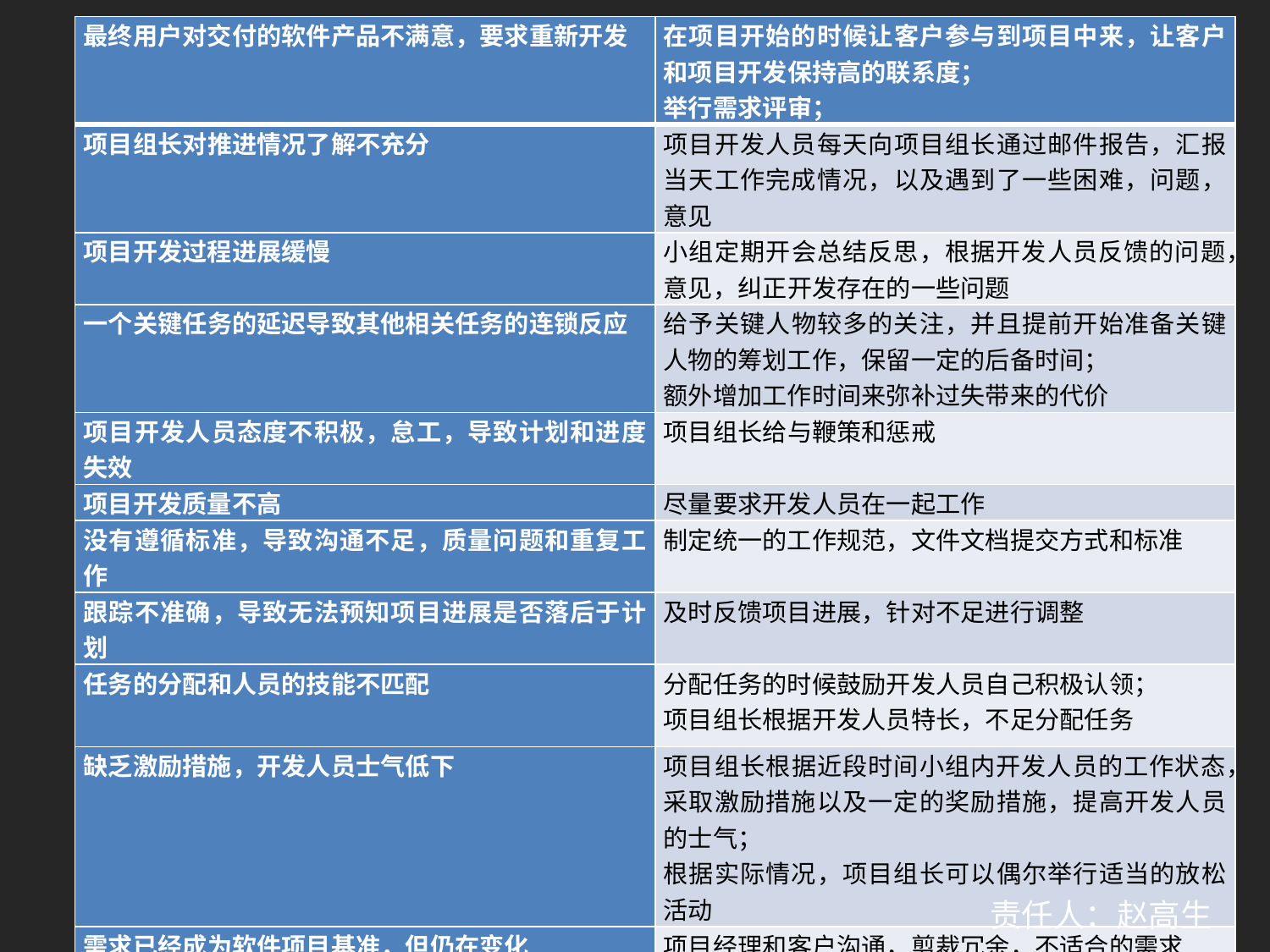

| 最终用户对交付的软件产品不满意，要求重新开发 | 在项目开始的时候让客户参与到项目中来，让客户和项目开发保持高的联系度； 举行需求评审； |
| --- | --- |
| 项目组长对推进情况了解不充分 | 项目开发人员每天向项目组长通过邮件报告，汇报当天工作完成情况，以及遇到了一些困难，问题，意见 |
| 项目开发过程进展缓慢 | 小组定期开会总结反思，根据开发人员反馈的问题，意见，纠正开发存在的一些问题 |
| 一个关键任务的延迟导致其他相关任务的连锁反应 | 给予关键人物较多的关注，并且提前开始准备关键人物的筹划工作，保留一定的后备时间； 额外增加工作时间来弥补过失带来的代价 |
| 项目开发人员态度不积极，怠工，导致计划和进度失效 | 项目组长给与鞭策和惩戒 |
| 项目开发质量不高 | 尽量要求开发人员在一起工作 |
| 没有遵循标准，导致沟通不足，质量问题和重复工作 | 制定统一的工作规范，文件文档提交方式和标准 |
| 跟踪不准确，导致无法预知项目进展是否落后于计划 | 及时反馈项目进展，针对不足进行调整 |
| 任务的分配和人员的技能不匹配 | 分配任务的时候鼓励开发人员自己积极认领； 项目组长根据开发人员特长，不足分配任务 |
| 缺乏激励措施，开发人员士气低下 | 项目组长根据近段时间小组内开发人员的工作状态，采取激励措施以及一定的奖励措施，提高开发人员的士气； 根据实际情况，项目组长可以偶尔举行适当的放松活动 |
| 需求已经成为软件项目基准，但仍在变化 | 项目经理和客户沟通，剪裁冗余，不适合的需求 |
| 需求定义欠佳：不清晰、不准确、不一致 | 在项目开始的时候，项目经理给予客户一定的建议，挖掘合适的需求，去除不合理的需求 |
责任人：赵高生